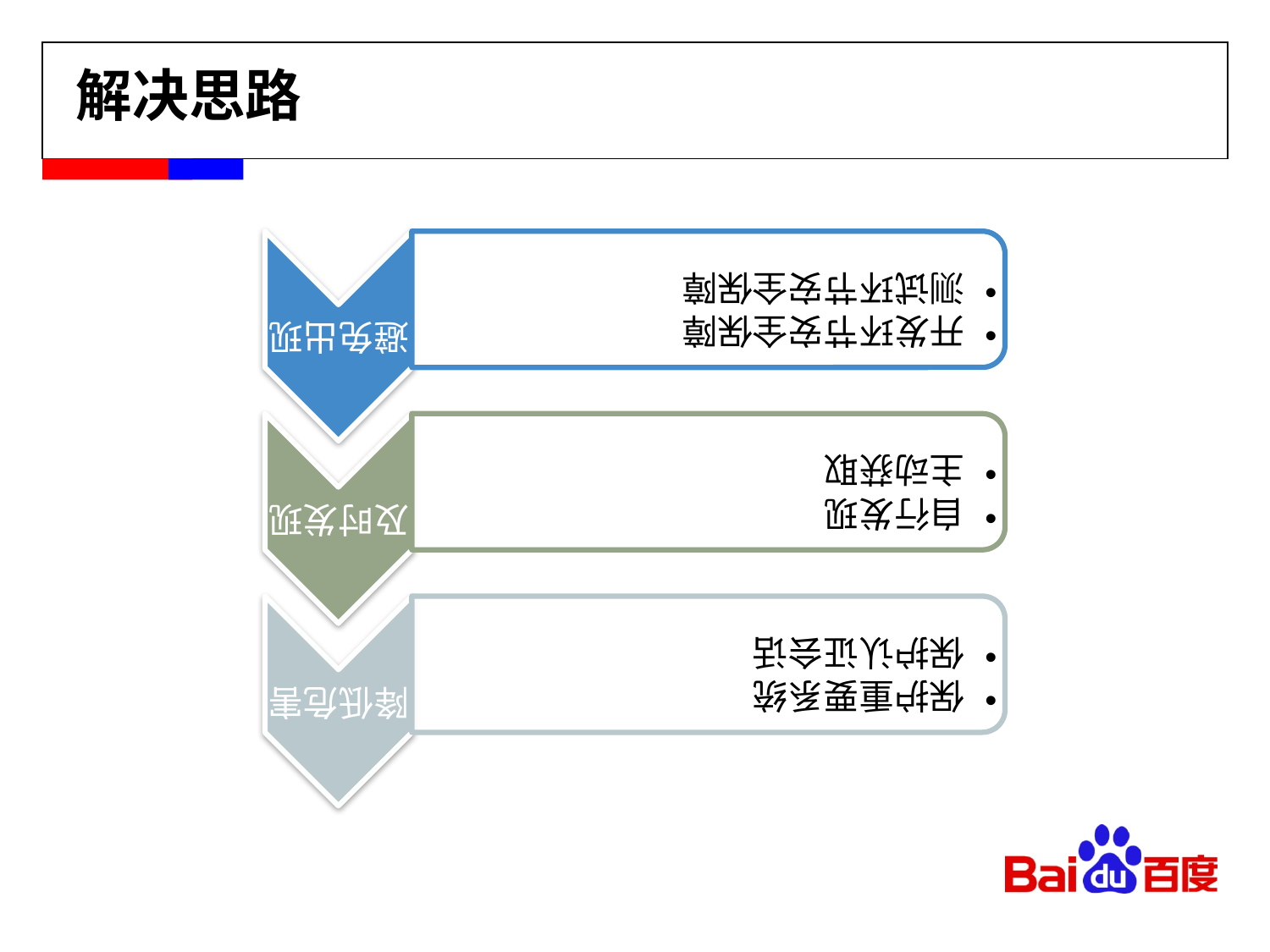

解决思路
避免出现
开发环节安全保障
测试环节安全保障
及时发现
自行发现
主动获取
降低危害
保护重要系统
保护认证会话